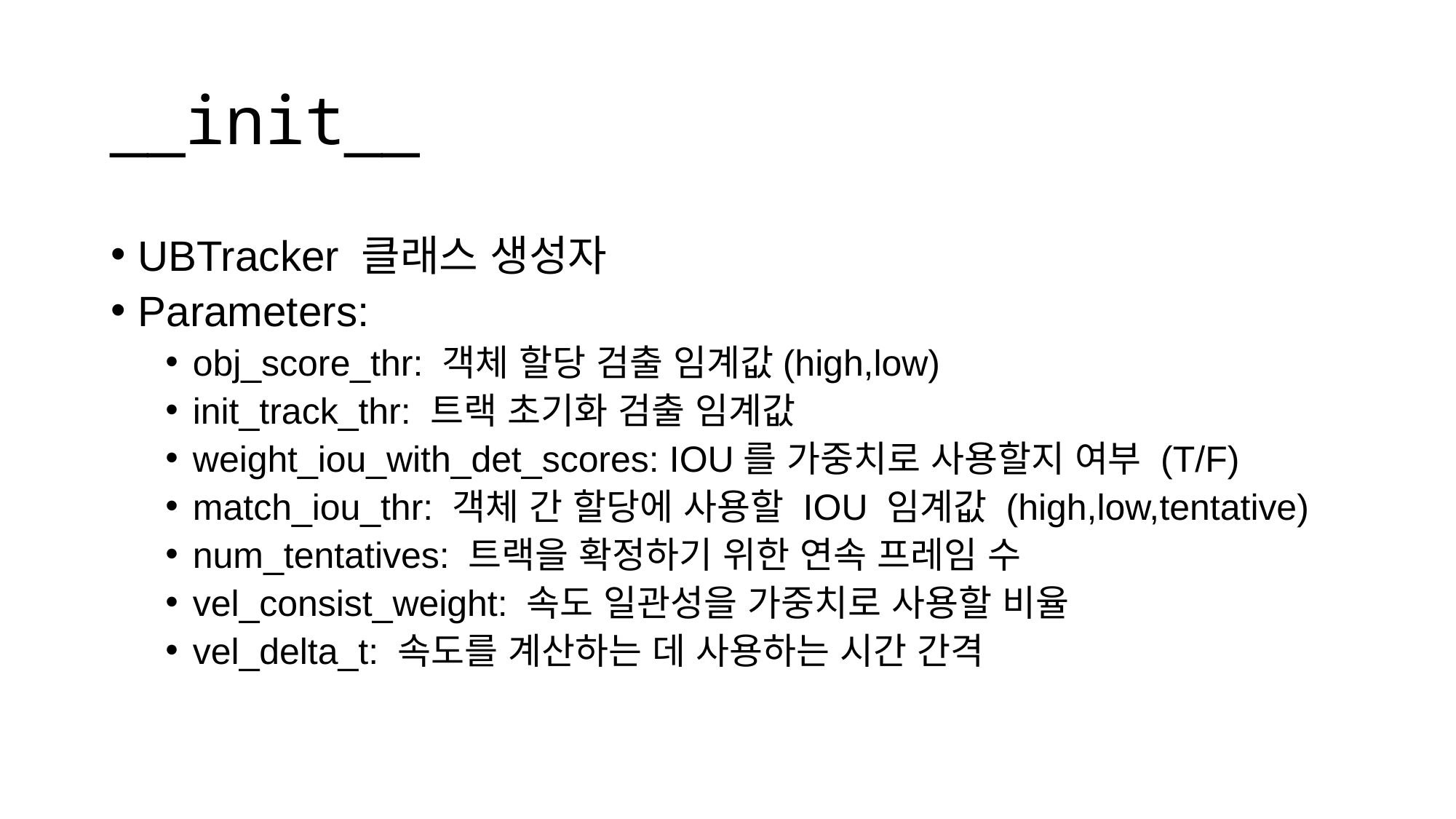

# __init__
UBTracker 클래스 생성자
Parameters:
obj_score_thr: 객체 할당 검출 임계값(high,low)
init_track_thr: 트랙 초기화 검출 임계값
weight_iou_with_det_scores: IOU를 가중치로 사용할지 여부 (T/F)
match_iou_thr: 객체 간 할당에 사용할 IOU 임계값 (high,low,tentative)
num_tentatives: 트랙을 확정하기 위한 연속 프레임 수
vel_consist_weight: 속도 일관성을 가중치로 사용할 비율
vel_delta_t: 속도를 계산하는 데 사용하는 시간 간격